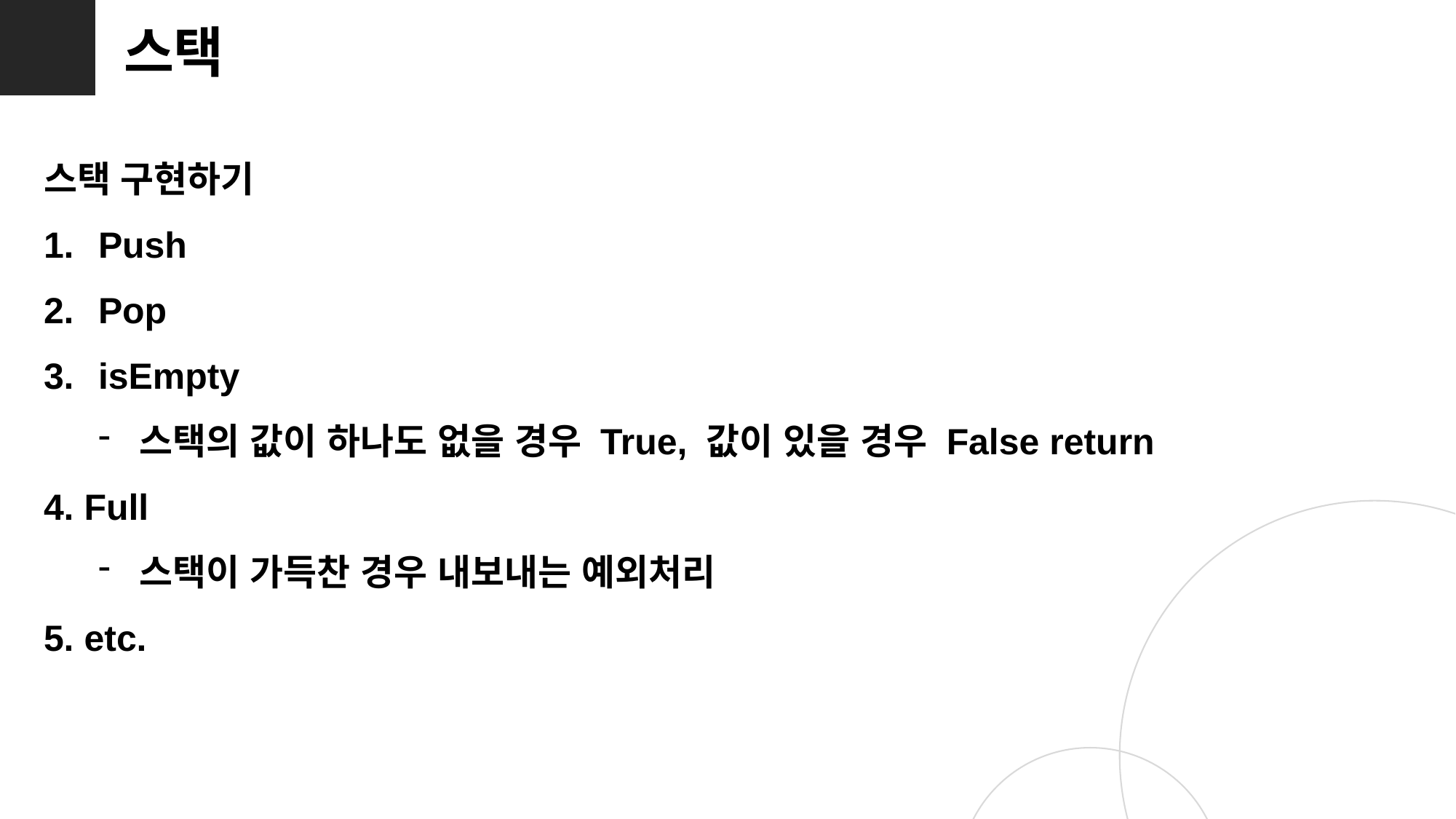

스택
스택 구현하기
Push
Pop
isEmpty
스택의 값이 하나도 없을 경우 True, 값이 있을 경우 False return
4. Full
스택이 가득찬 경우 내보내는 예외처리
5. etc.